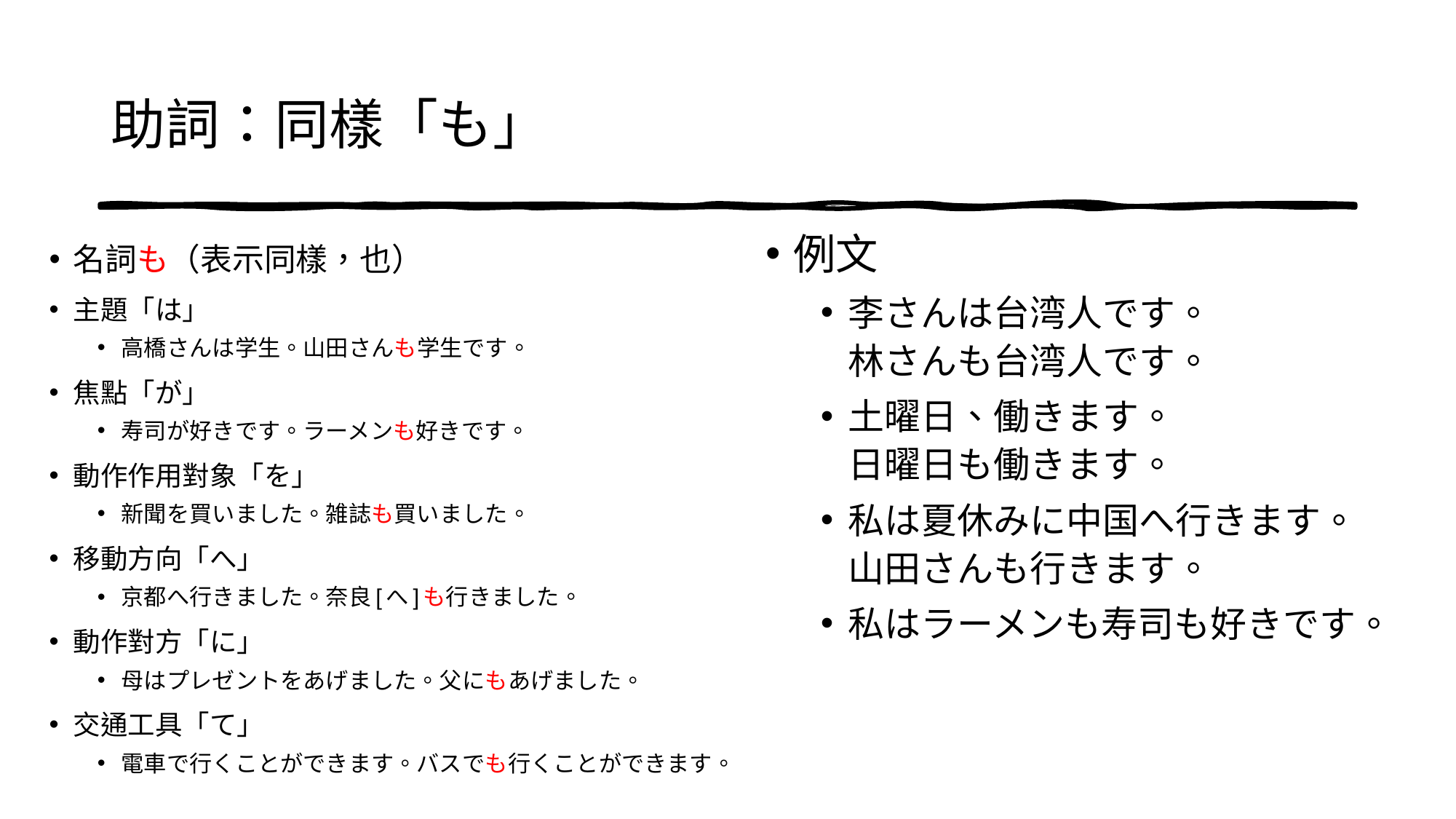

# 助詞：同樣「も」
例文
李さんは台湾人です。
林さんも台湾人です。
土曜日、働きます。
日曜日も働きます。
私は夏休みに中国へ行きます。
山田さんも行きます。
私はラーメンも寿司も好きです。

名詞も（表示同樣，也）
主題「は」
高橋さんは学生。山田さんも学生です。
焦點「が」
寿司が好きです。ラーメンも好きです。
動作作用對象「を」
新聞を買いました。雑誌も買いました。
移動方向「へ」
京都へ行きました。奈良[へ]も行きました。
動作對方「に」
母はプレゼントをあげました。父にもあげました。
交通工具「て」
電車で行くことができます。バスでも行くことができます。